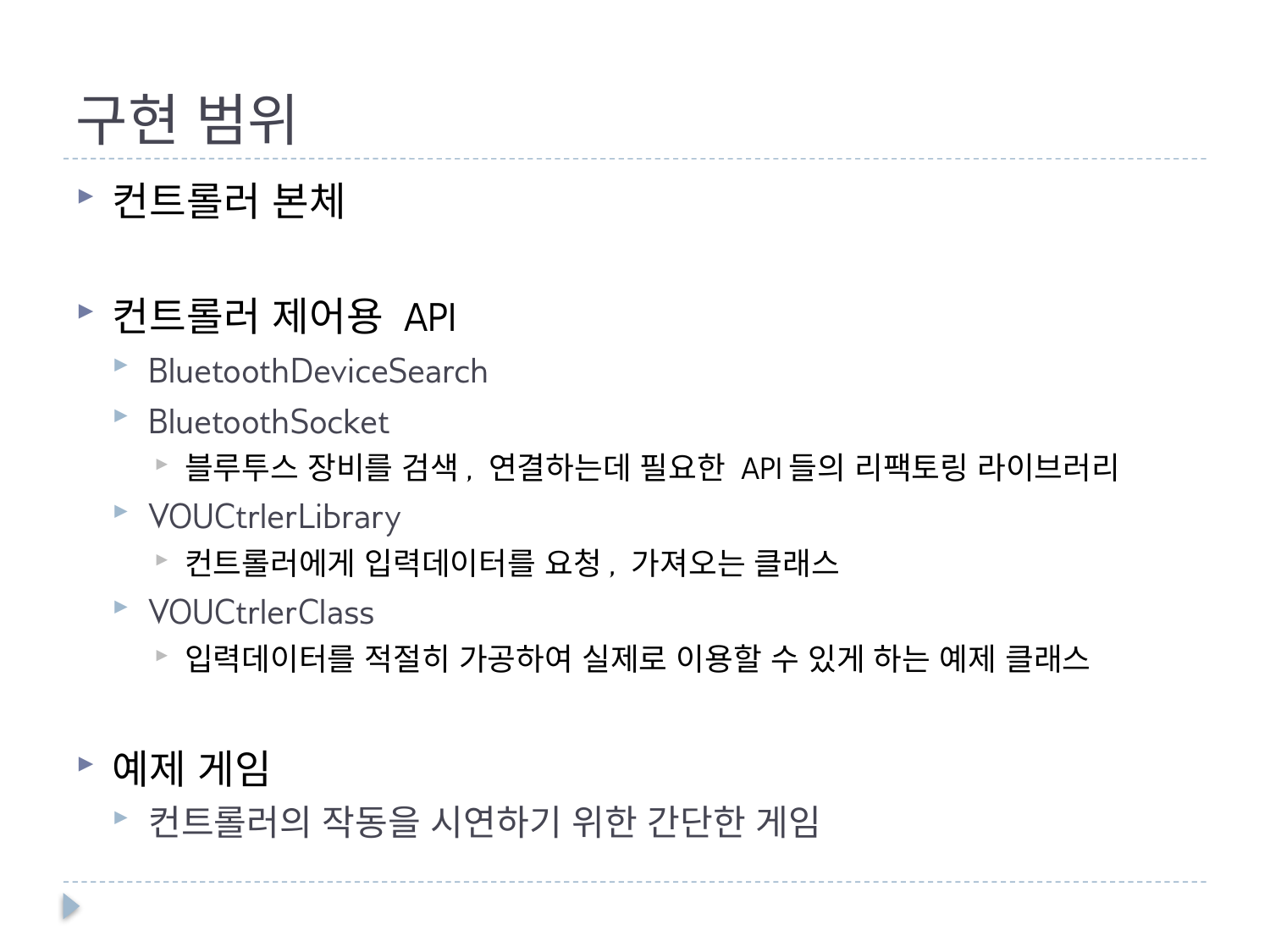

# 구현 범위
컨트롤러 본체

컨트롤러 제어용 API
BluetoothDeviceSearch
BluetoothSocket
블루투스 장비를 검색, 연결하는데 필요한 API들의 리팩토링 라이브러리
VOUCtrlerLibrary
컨트롤러에게 입력데이터를 요청, 가져오는 클래스
VOUCtrlerClass
입력데이터를 적절히 가공하여 실제로 이용할 수 있게 하는 예제 클래스

예제 게임
컨트롤러의 작동을 시연하기 위한 간단한 게임